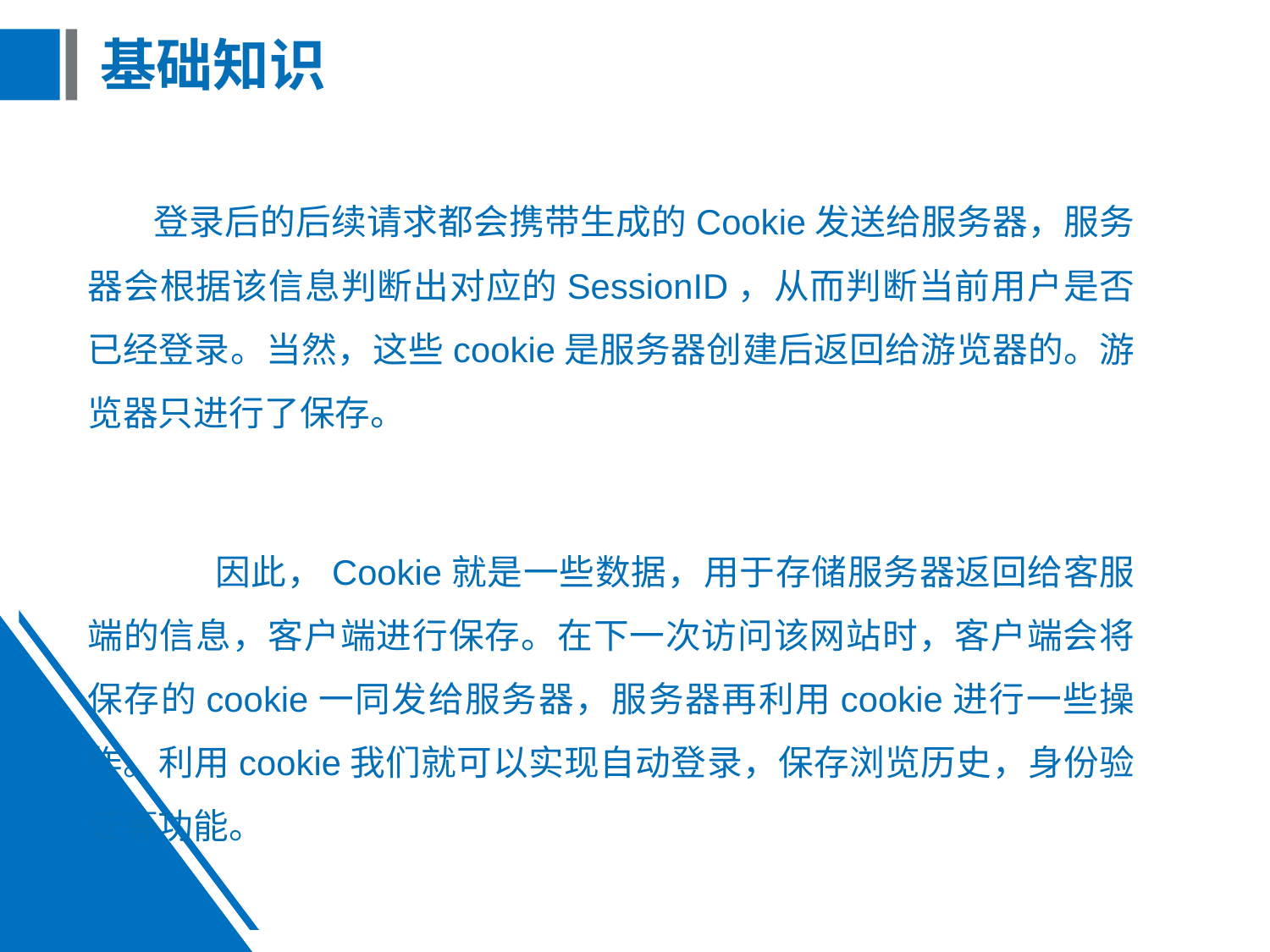

# 基础知识
       登录后的后续请求都会携带生成的Cookie发送给服务器，服务器会根据该信息判断出对应的SessionID，从而判断当前用户是否已经登录。当然，这些cookie是服务器创建后返回给游览器的。游览器只进行了保存。

	因此，Cookie就是一些数据，用于存储服务器返回给客服端的信息，客户端进行保存。在下一次访问该网站时，客户端会将保存的cookie一同发给服务器，服务器再利用cookie进行一些操作。利用cookie我们就可以实现自动登录，保存浏览历史，身份验证等功能。

3